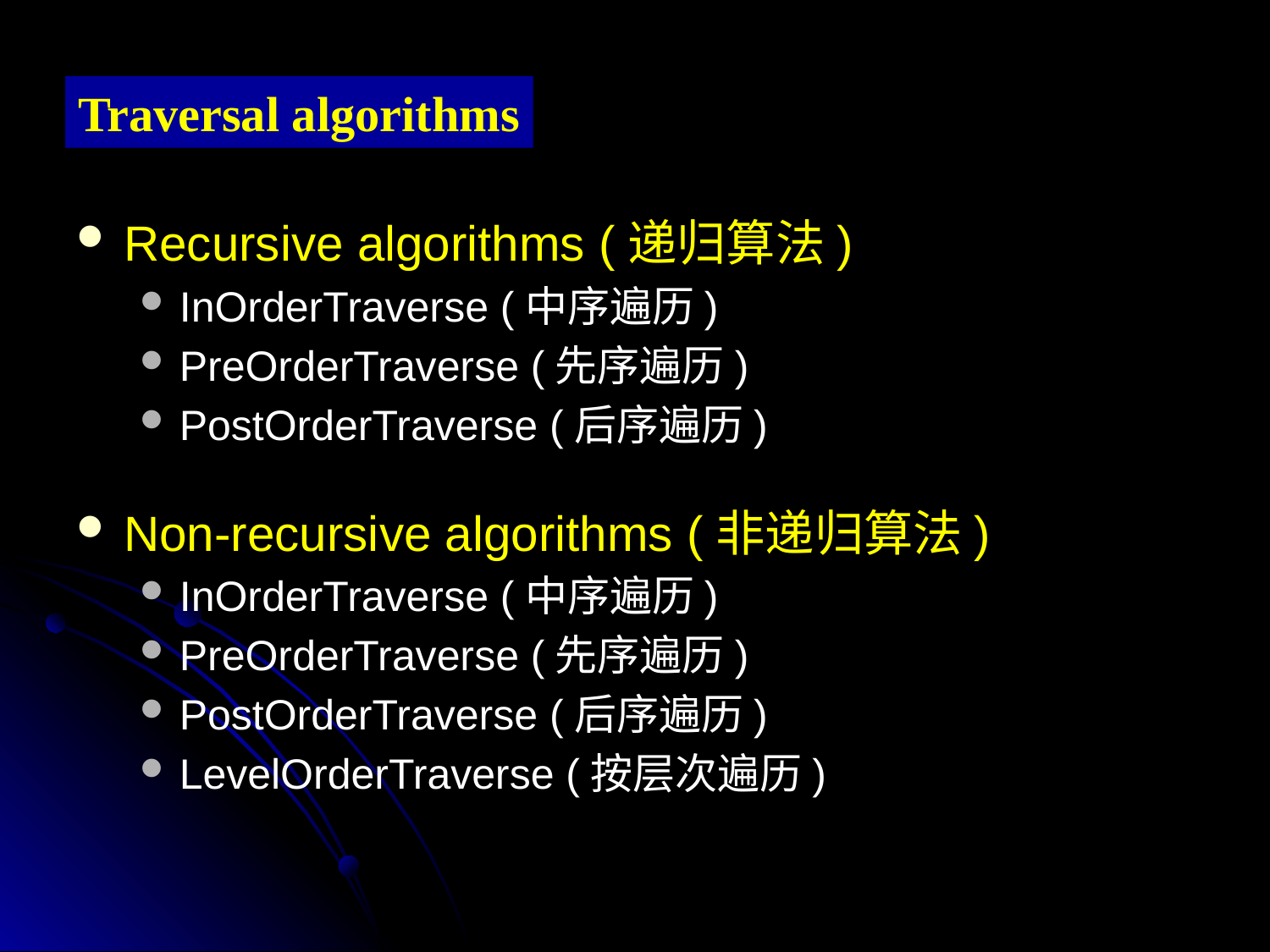

Traversal algorithms
Recursive algorithms (递归算法)
InOrderTraverse (中序遍历)
PreOrderTraverse (先序遍历)
PostOrderTraverse (后序遍历)
Non-recursive algorithms (非递归算法)
InOrderTraverse (中序遍历)
PreOrderTraverse (先序遍历)
PostOrderTraverse (后序遍历)
LevelOrderTraverse (按层次遍历)